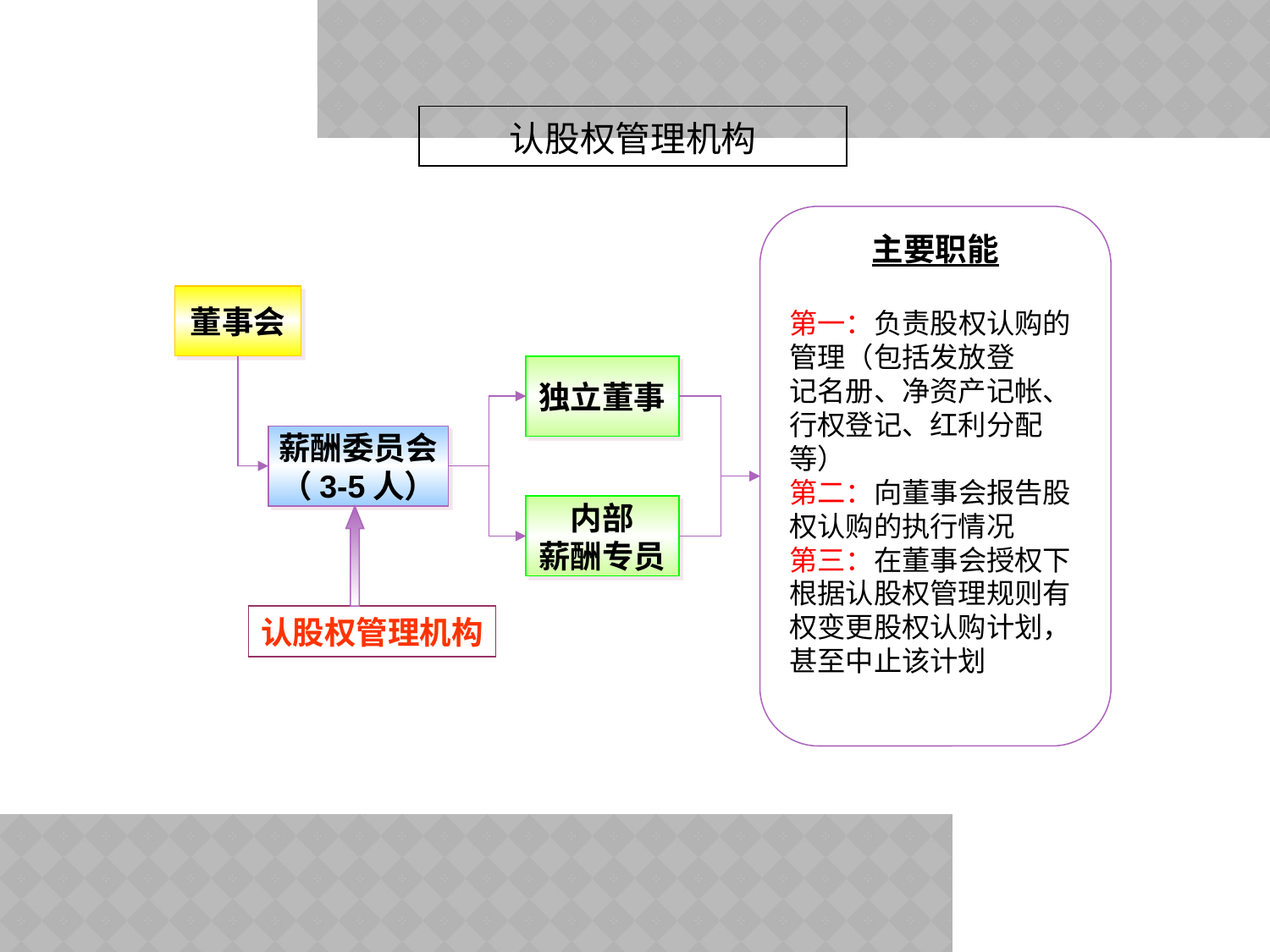

认股权管理机构
主要职能

第一：负责股权认购的管理（包括发放登
记名册、净资产记帐、行权登记、红利分配等）
第二：向董事会报告股权认购的执行情况
第三：在董事会授权下根据认股权管理规则有权变更股权认购计划，甚至中止该计划
董事会
独立董事
薪酬委员会
（3-5人）
内部
薪酬专员

认股权管理机构